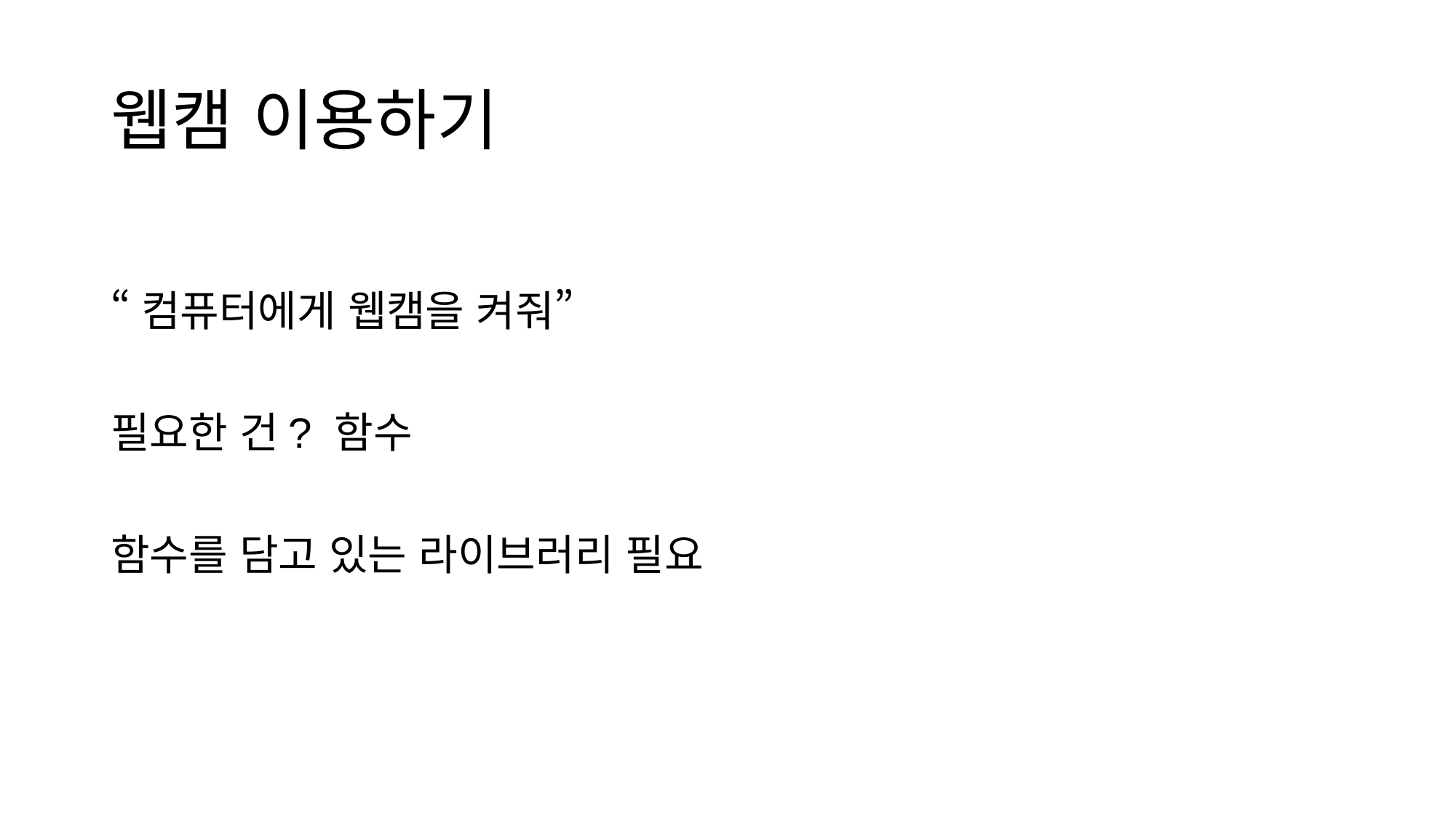

# 웹캠 이용하기

“컴퓨터에게 웹캠을 켜줘”

필요한 건? 함수

함수를 담고 있는 라이브러리 필요